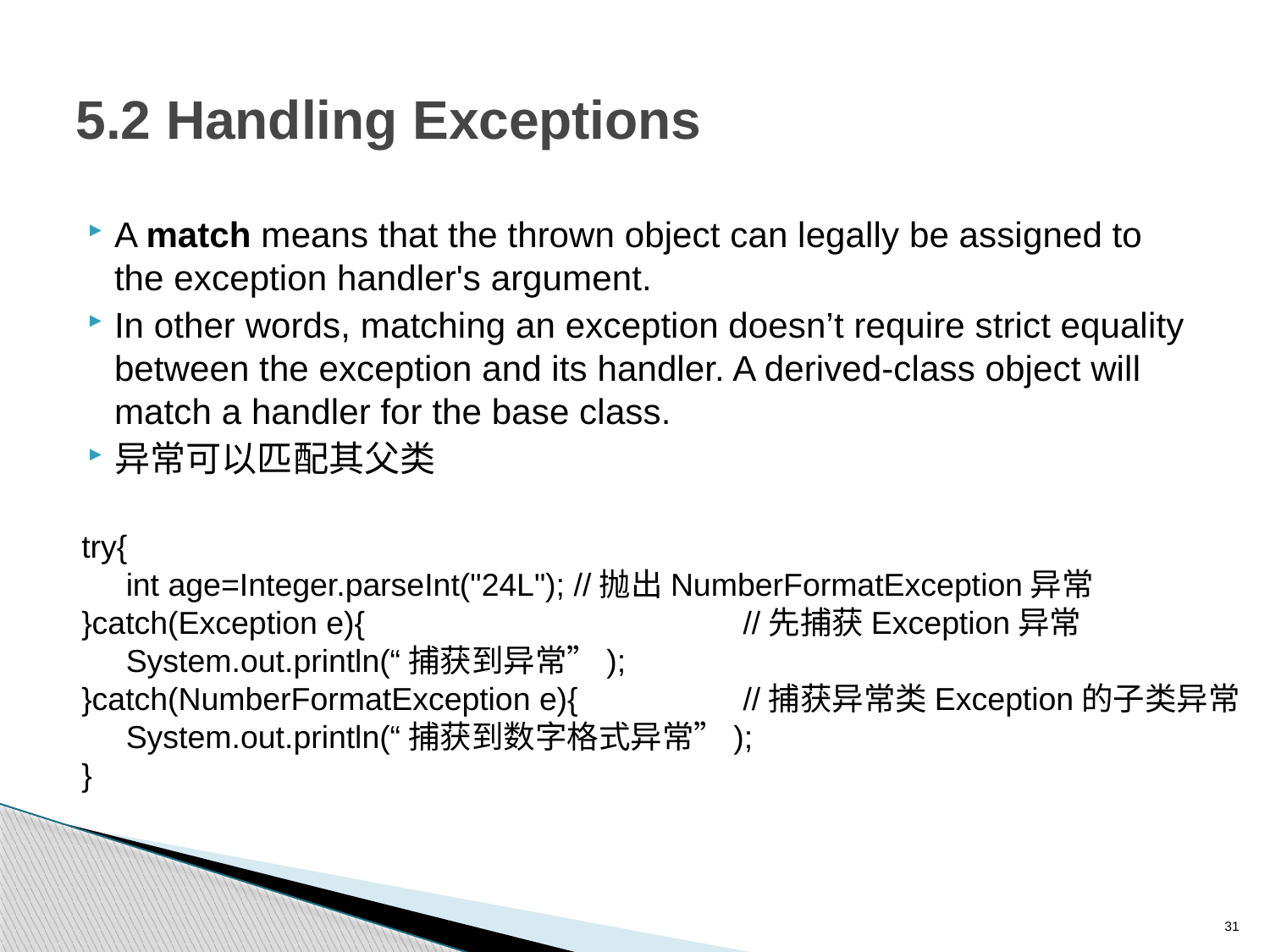

# 5.2 Handling Exceptions
A match means that the thrown object can legally be assigned to the exception handler's argument.
In other words, matching an exception doesn’t require strict equality between the exception and its handler. A derived-class object will match a handler for the base class.
异常可以匹配其父类
try{
     int age=Integer.parseInt("24L"); //抛出NumberFormatException异常
}catch(Exception e){			//先捕获Exception异常
     System.out.println(“捕获到异常”);
}catch(NumberFormatException e){		//捕获异常类Exception的子类异常
     System.out.println(“捕获到数字格式异常”);
}
31